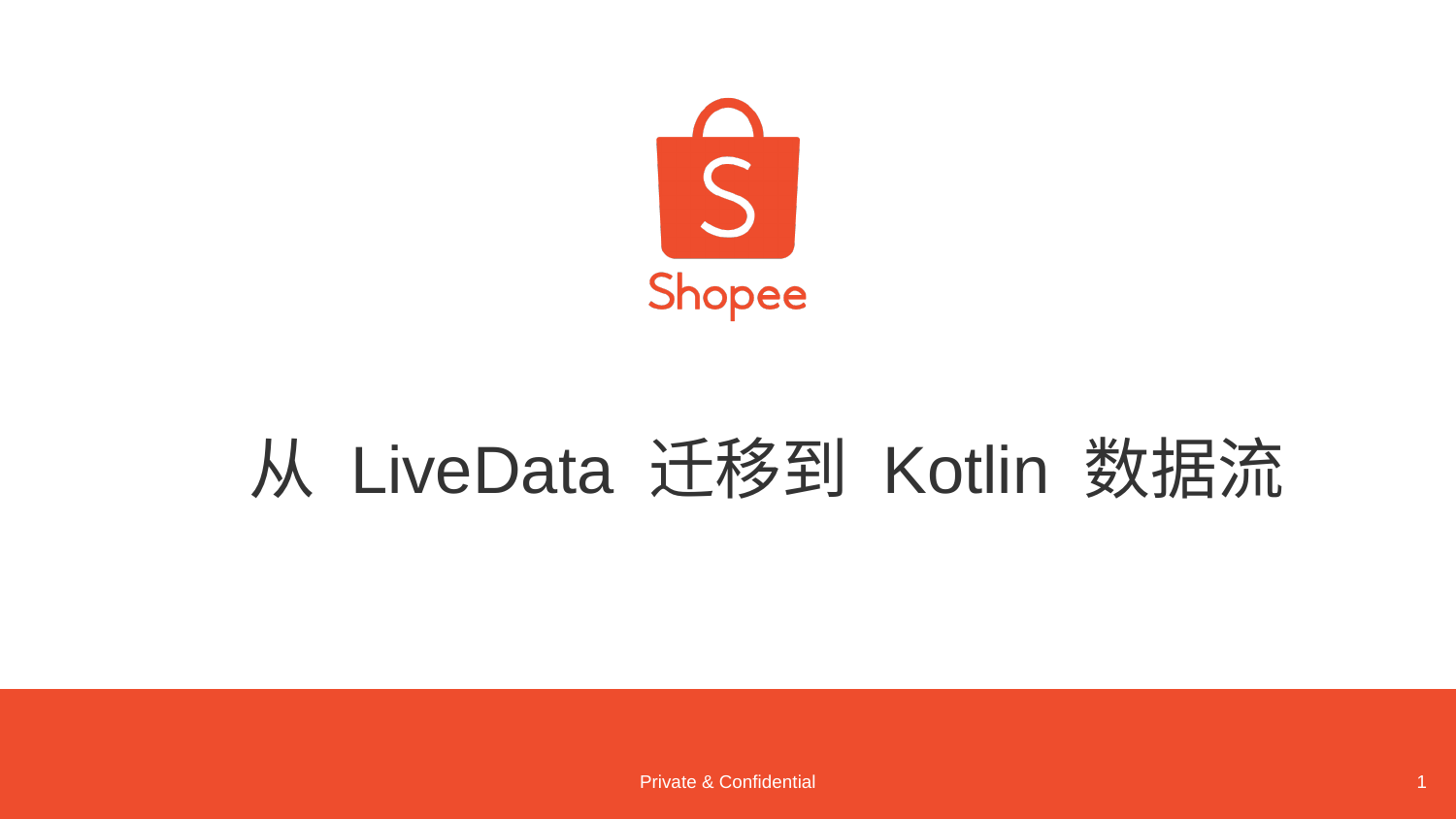

# 从 LiveData 迁移到 Kotlin 数据流
1